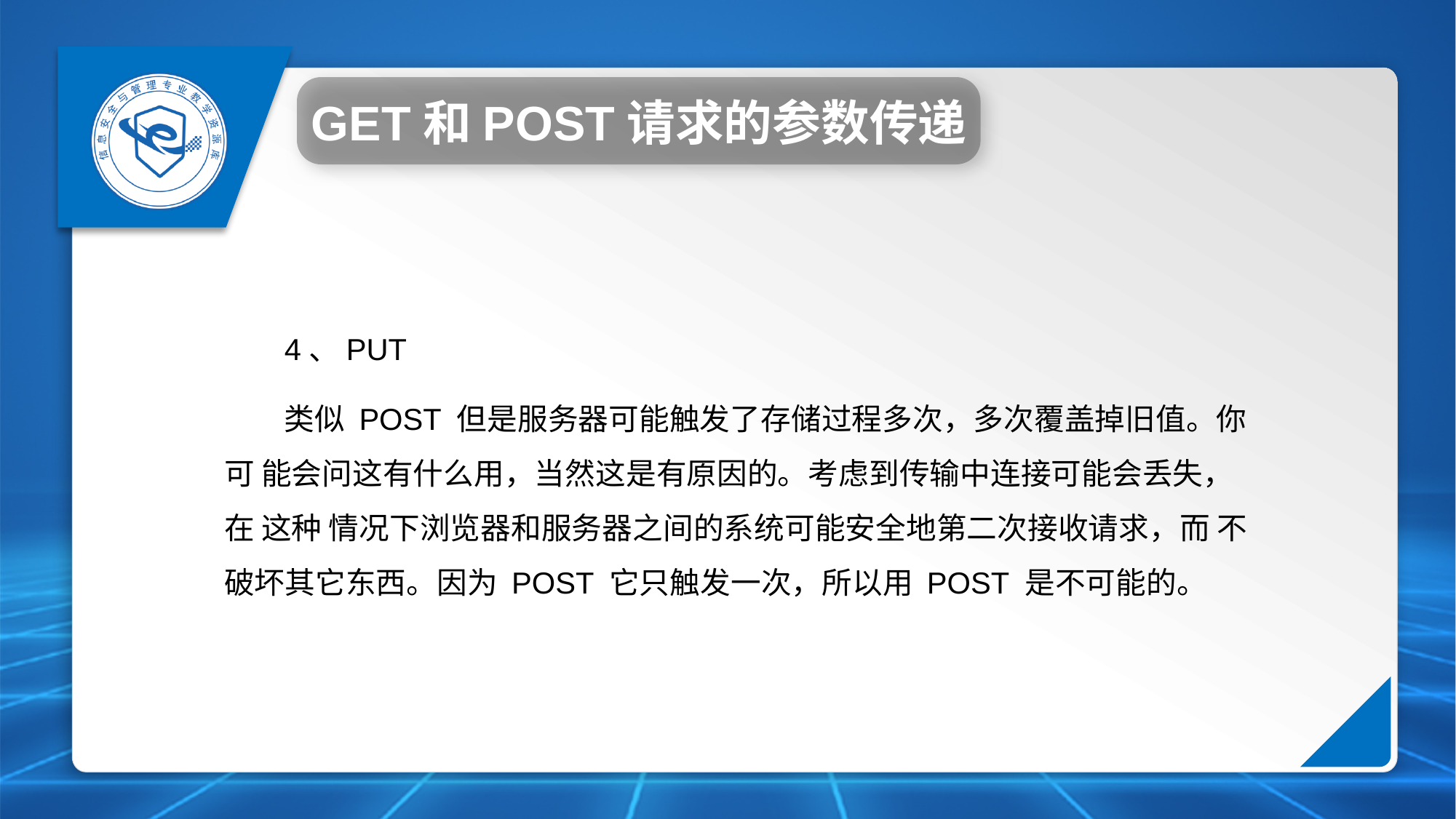

GET和POST请求的参数传递
4、PUT
类似 POST 但是服务器可能触发了存储过程多次，多次覆盖掉旧值。你可 能会问这有什么用，当然这是有原因的。考虑到传输中连接可能会丢失，在 这种 情况下浏览器和服务器之间的系统可能安全地第二次接收请求，而 不破坏其它东西。因为 POST 它只触发一次，所以用 POST 是不可能的。